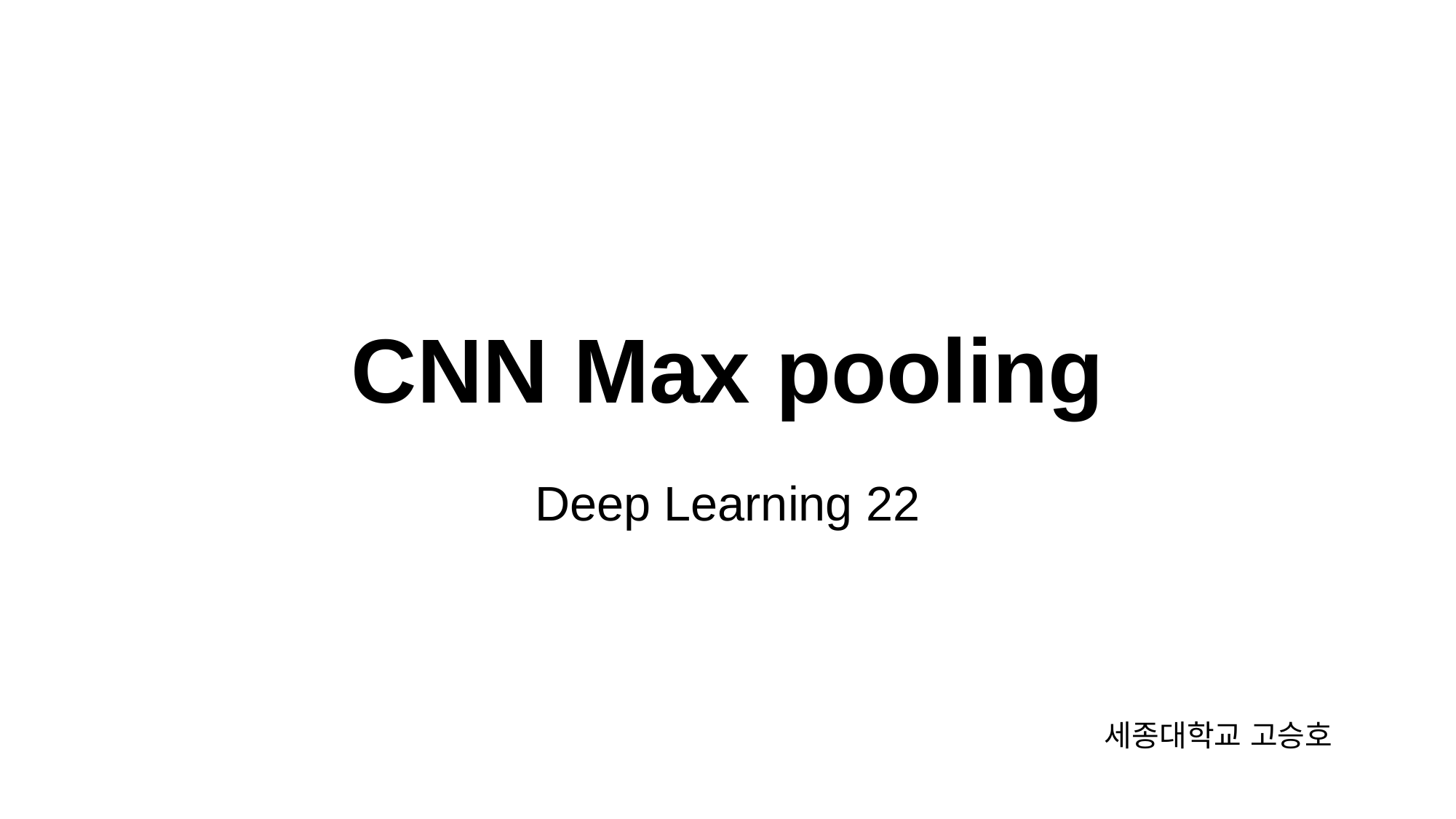

# CNN Max pooling
Deep Learning 22
세종대학교 고승호